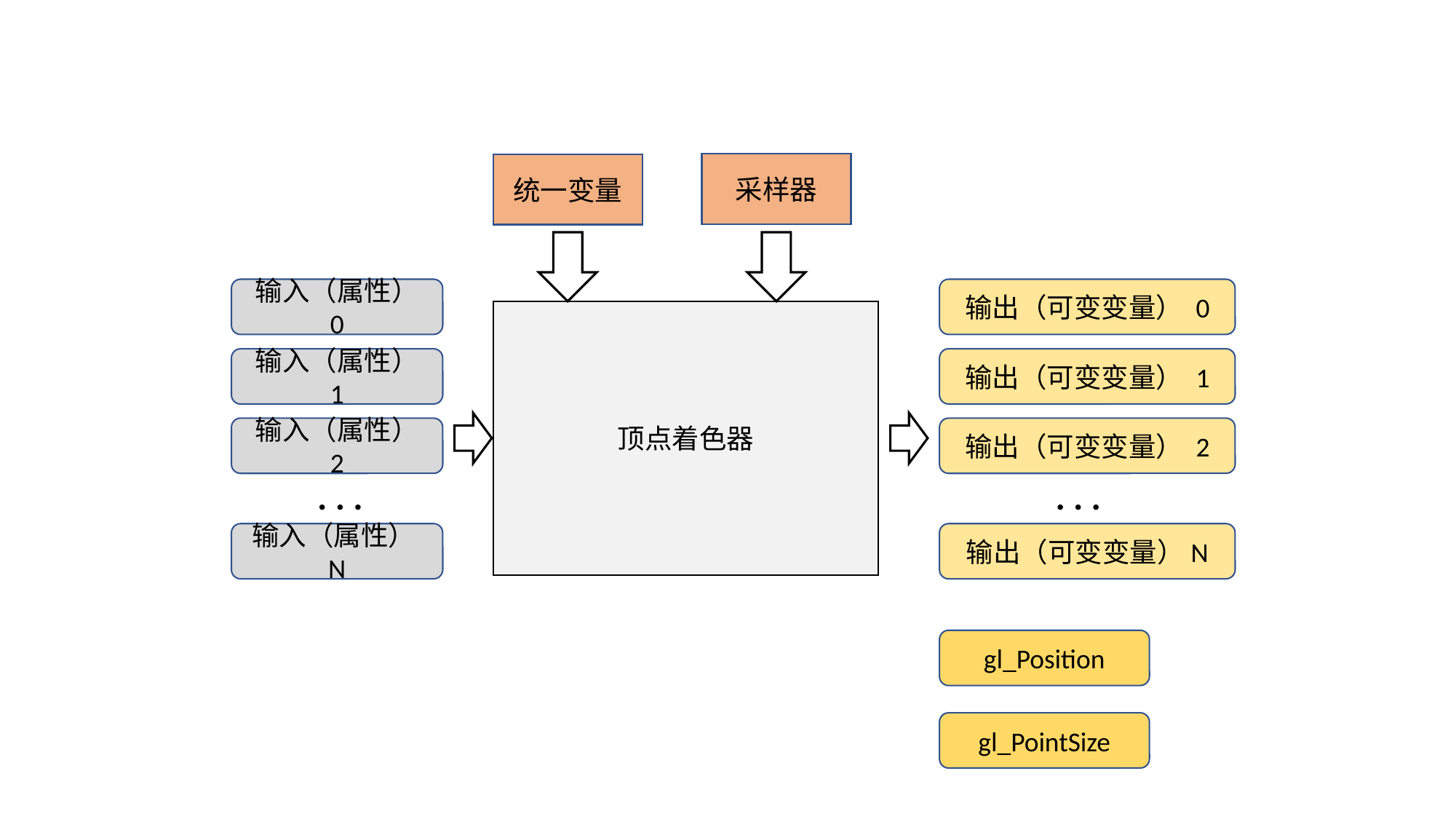

采样器
统一变量

输入（属性） 0
输入（属性） 1
输入（属性） 2
. . .
输入（属性）N
输出（可变变量） 0
输出（可变变量） 1
输出（可变变量） 2
. . .
输出（可变变量）N
顶点着色器

gl_Position
gl_PointSize